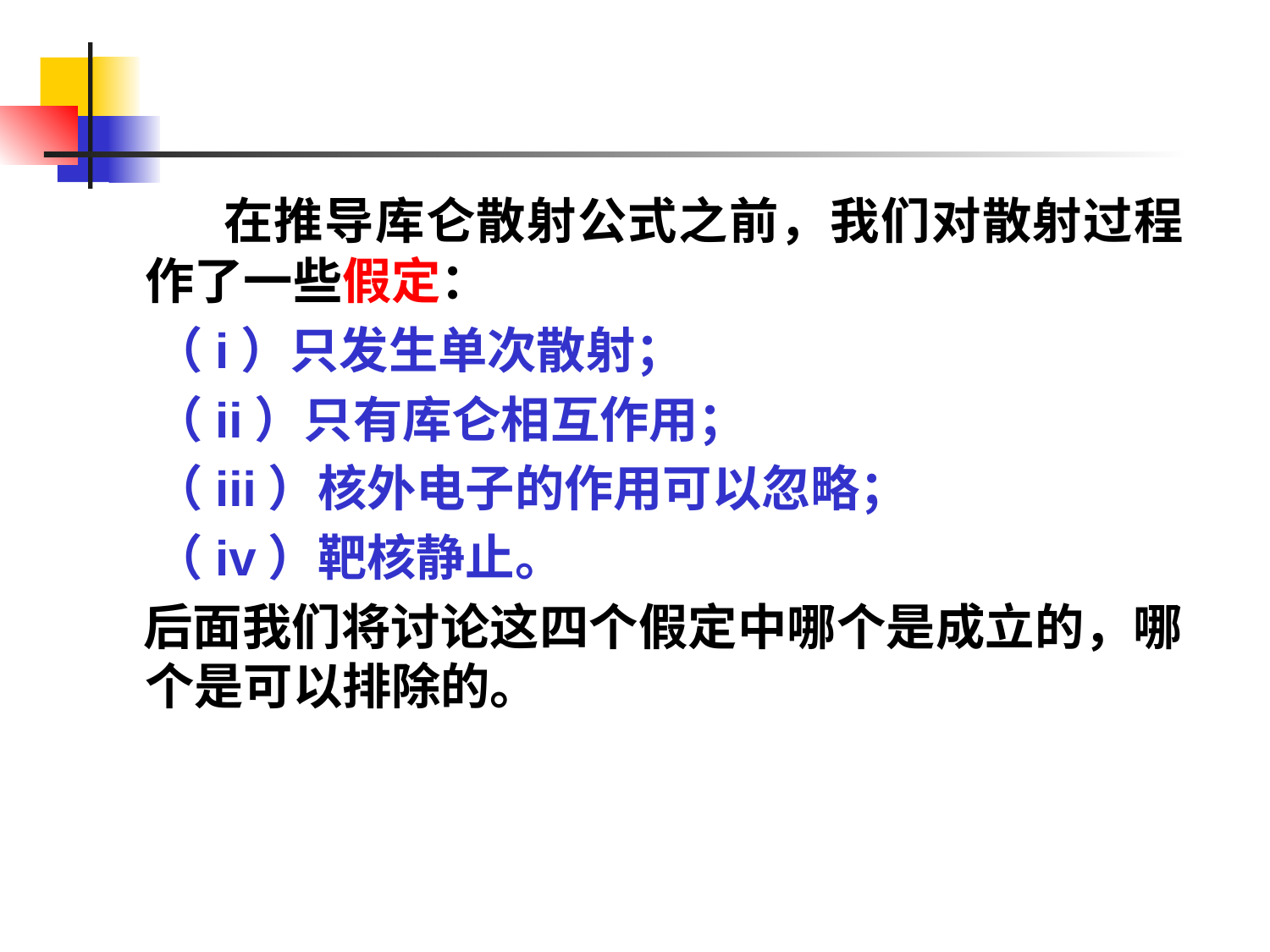

在推导库仑散射公式之前，我们对散射过程作了一些假定：
    （i）只发生单次散射；
    （ii）只有库仑相互作用；
    （iii）核外电子的作用可以忽略；
    （iv）靶核静止。
   后面我们将讨论这四个假定中哪个是成立的，哪个是可以排除的。